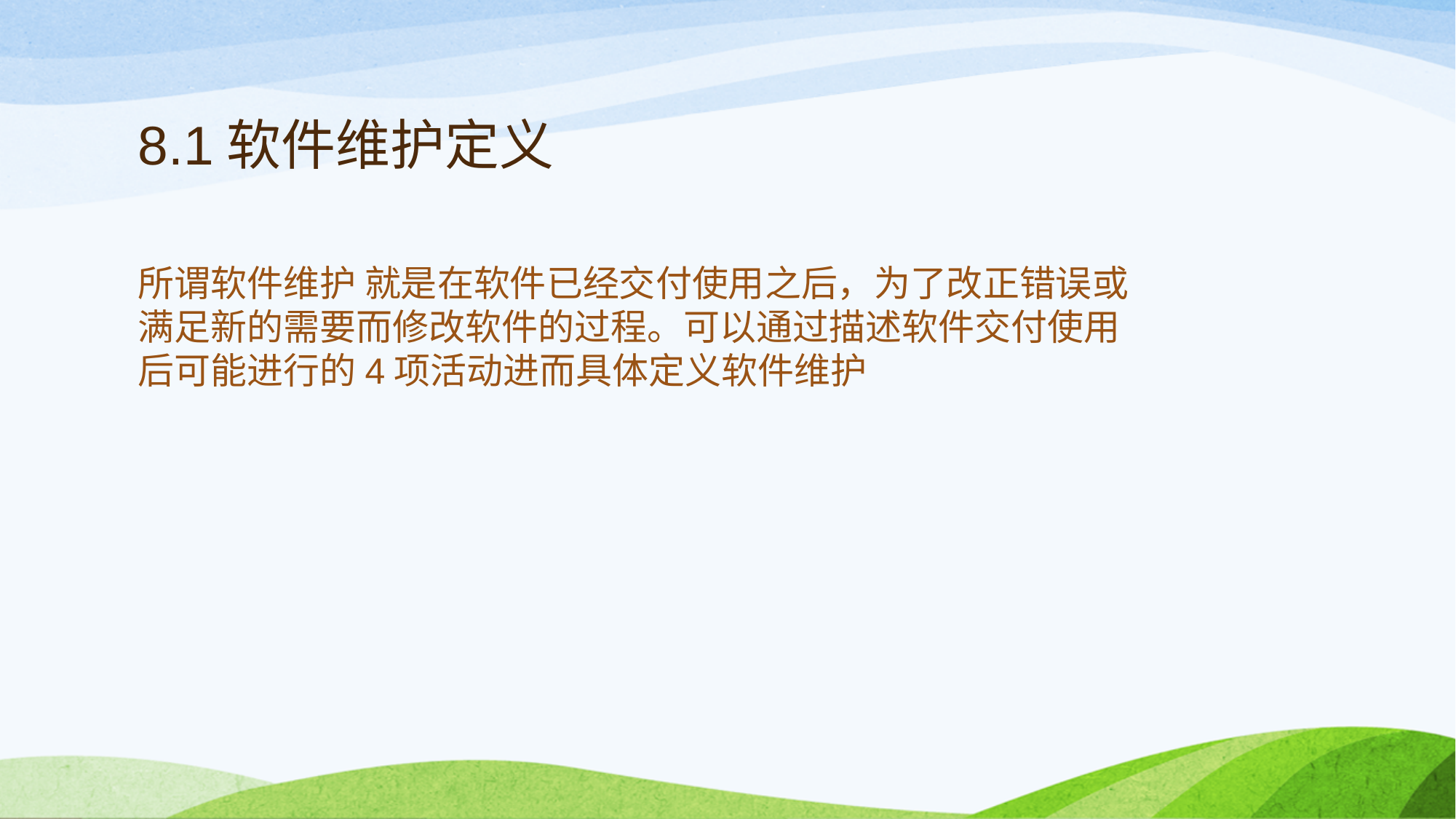

# 8.1软件维护定义
所谓软件维护 就是在软件已经交付使用之后，为了改正错误或满足新的需要而修改软件的过程。可以通过描述软件交付使用后可能进行的4项活动进而具体定义软件维护